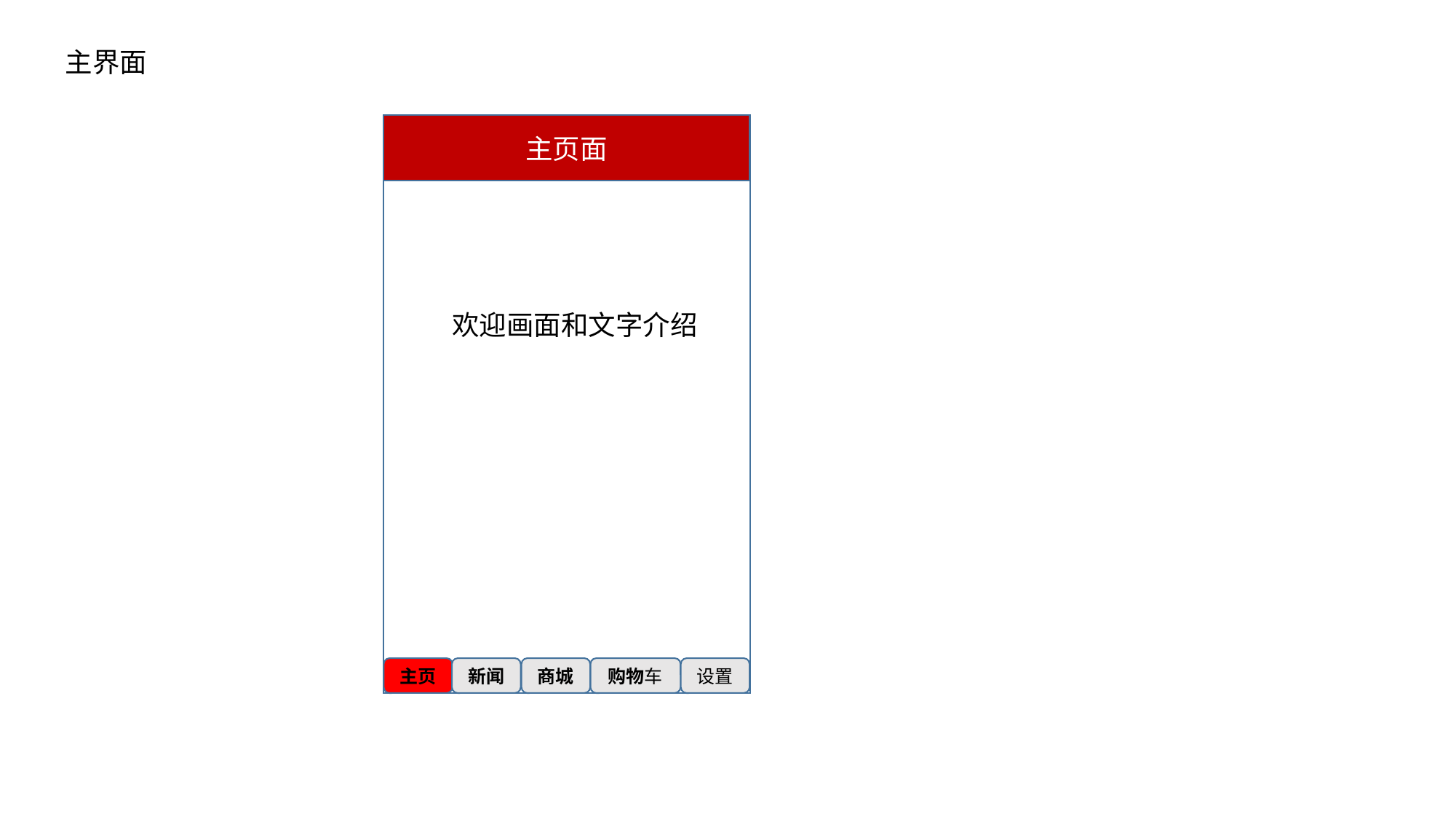

主界面

主页面
欢迎画面和文字介绍
主页
新闻
商城
购物车
设置